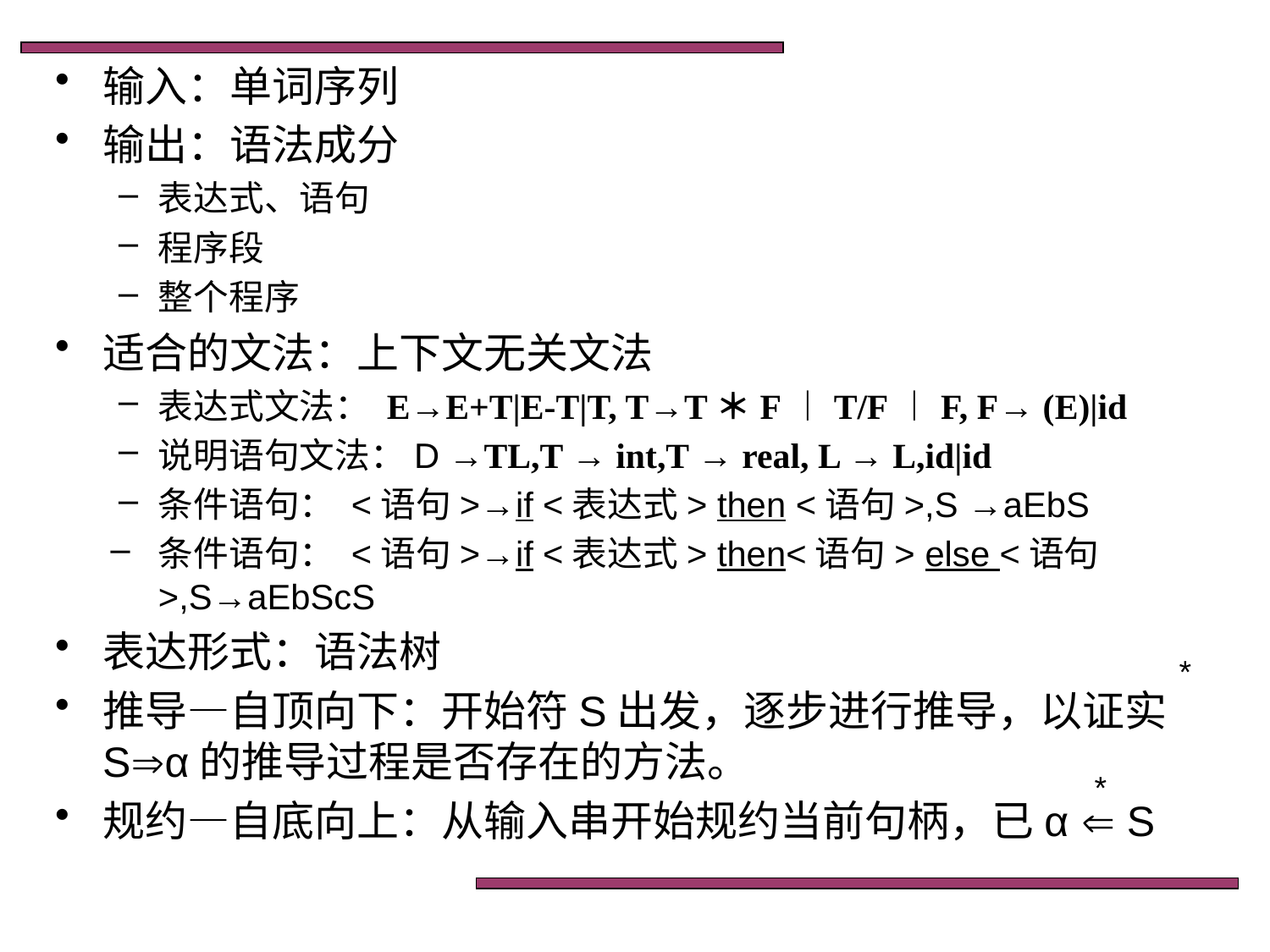

输入：单词序列
输出：语法成分
表达式、语句
程序段
整个程序
适合的文法：上下文无关文法
表达式文法： E→E+T|E-T|T, T→T＊F︱T/F︱F, F→ (E)|id
说明语句文法：D →TL,T → int,T → real, L → L,id|id
条件语句： <语句>→if <表达式> then <语句>,S →aEbS
条件语句： <语句>→if <表达式> then<语句> else <语句>,S→aEbScS
表达形式：语法树
推导—自顶向下：开始符S出发，逐步进行推导，以证实S⇒α的推导过程是否存在的方法。
规约—自底向上：从输入串开始规约当前句柄，已α ⇐ S
*
*